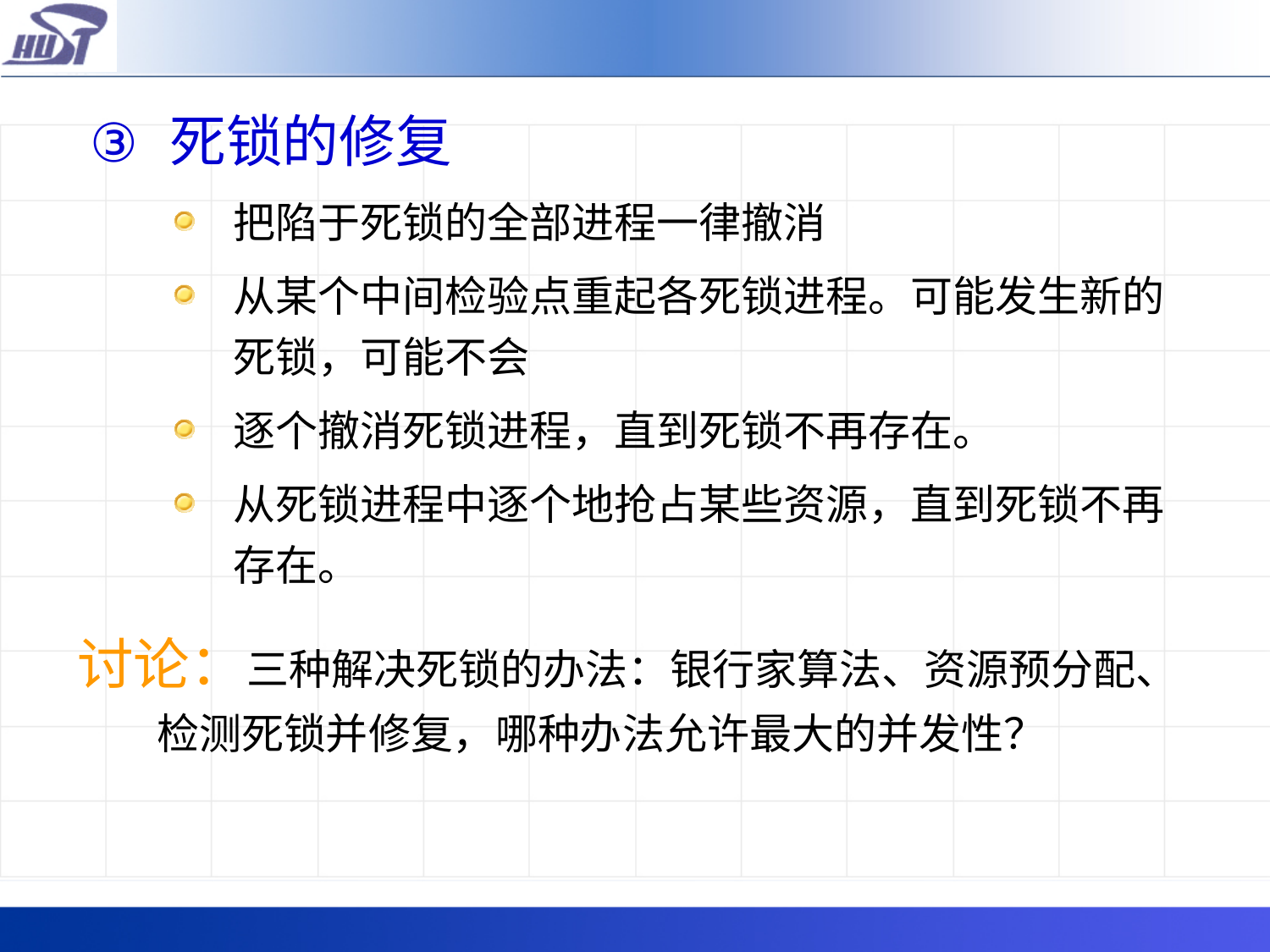

死锁的修复
把陷于死锁的全部进程一律撤消
从某个中间检验点重起各死锁进程。可能发生新的死锁，可能不会
逐个撤消死锁进程，直到死锁不再存在。
从死锁进程中逐个地抢占某些资源，直到死锁不再存在。
讨论：三种解决死锁的办法：银行家算法、资源预分配、检测死锁并修复，哪种办法允许最大的并发性？